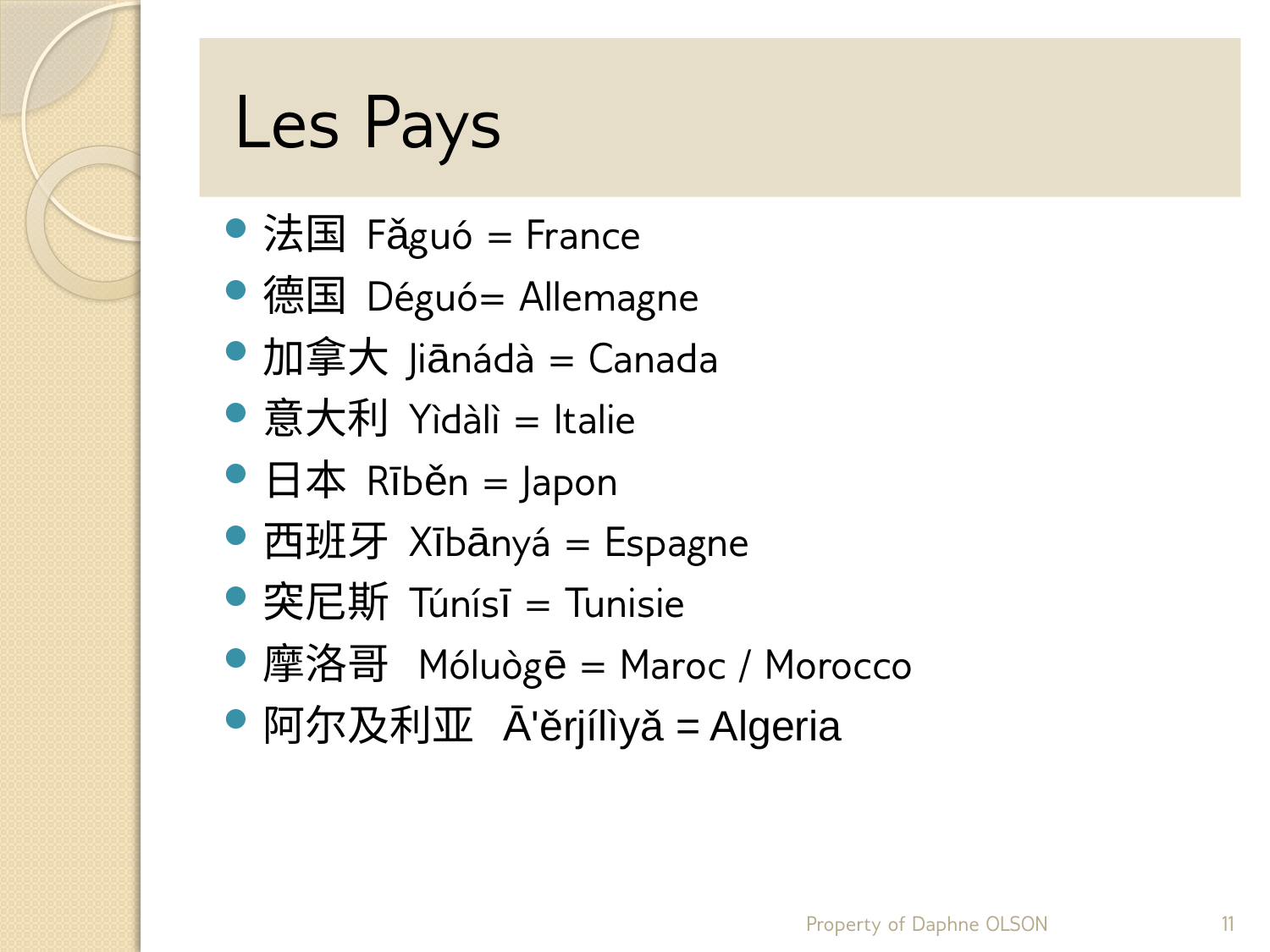

# Les Pays
法国 Fǎguó = France
德国 Déguó= Allemagne
加拿大 Jiānádà = Canada
意大利 Yìdàlì = Italie
日本 Rīběn = Japon
西班牙 Xībānyá = Espagne
突尼斯 Túnísī = Tunisie
摩洛哥  Móluògē = Maroc / Morocco
阿尔及利亚  Ā'ěrjílìyǎ = Algeria

Property of Daphne OLSON
11